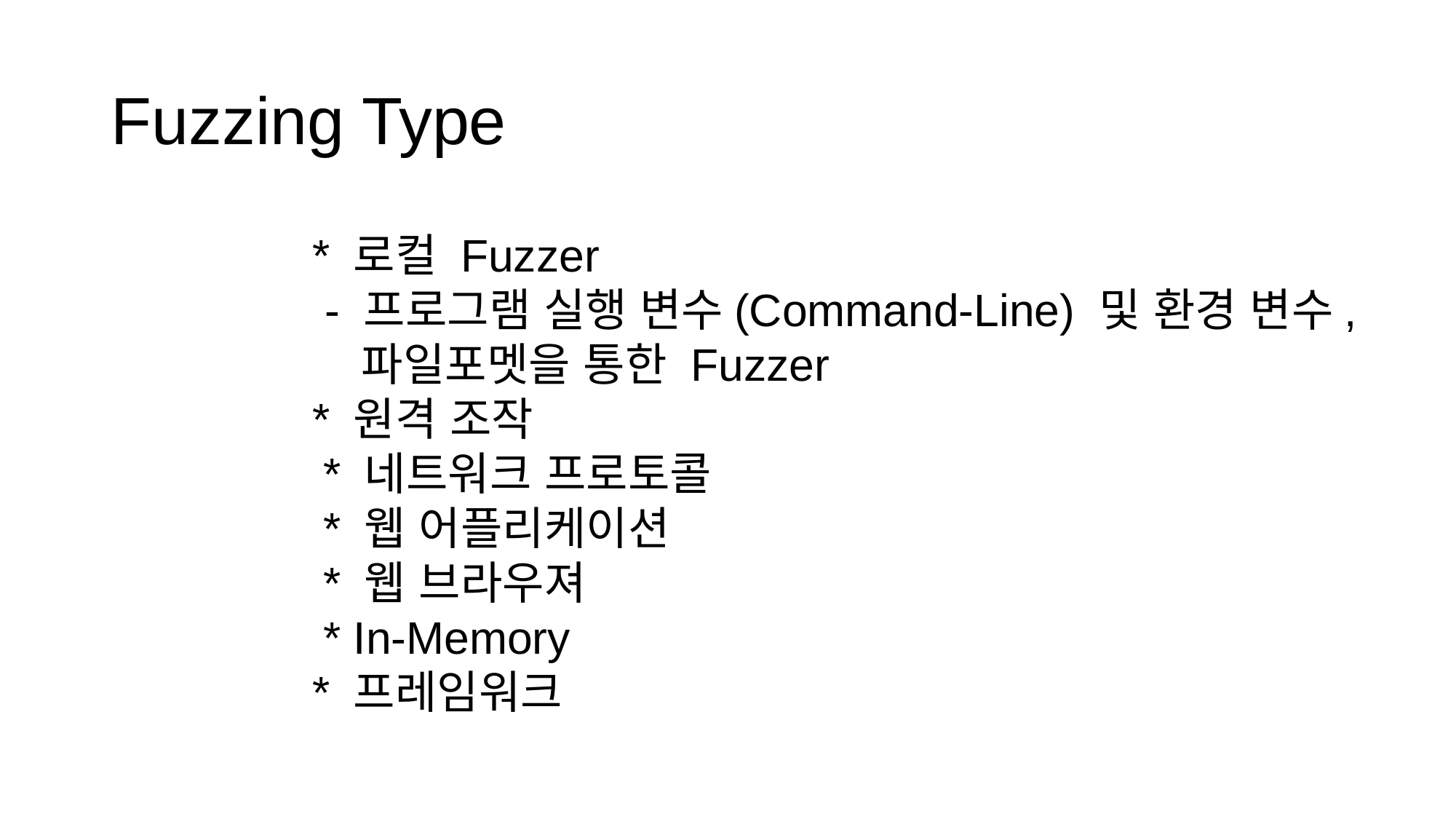

# Fuzzing Type
 * 로컬 Fuzzer
  - 프로그램 실행 변수(Command-Line) 및 환경 변수,
    파일포멧을 통한 Fuzzer
 * 원격 조작
 * 네트워크 프로토콜
 * 웹 어플리케이션
 * 웹 브라우져
 * In-Memory
 * 프레임워크